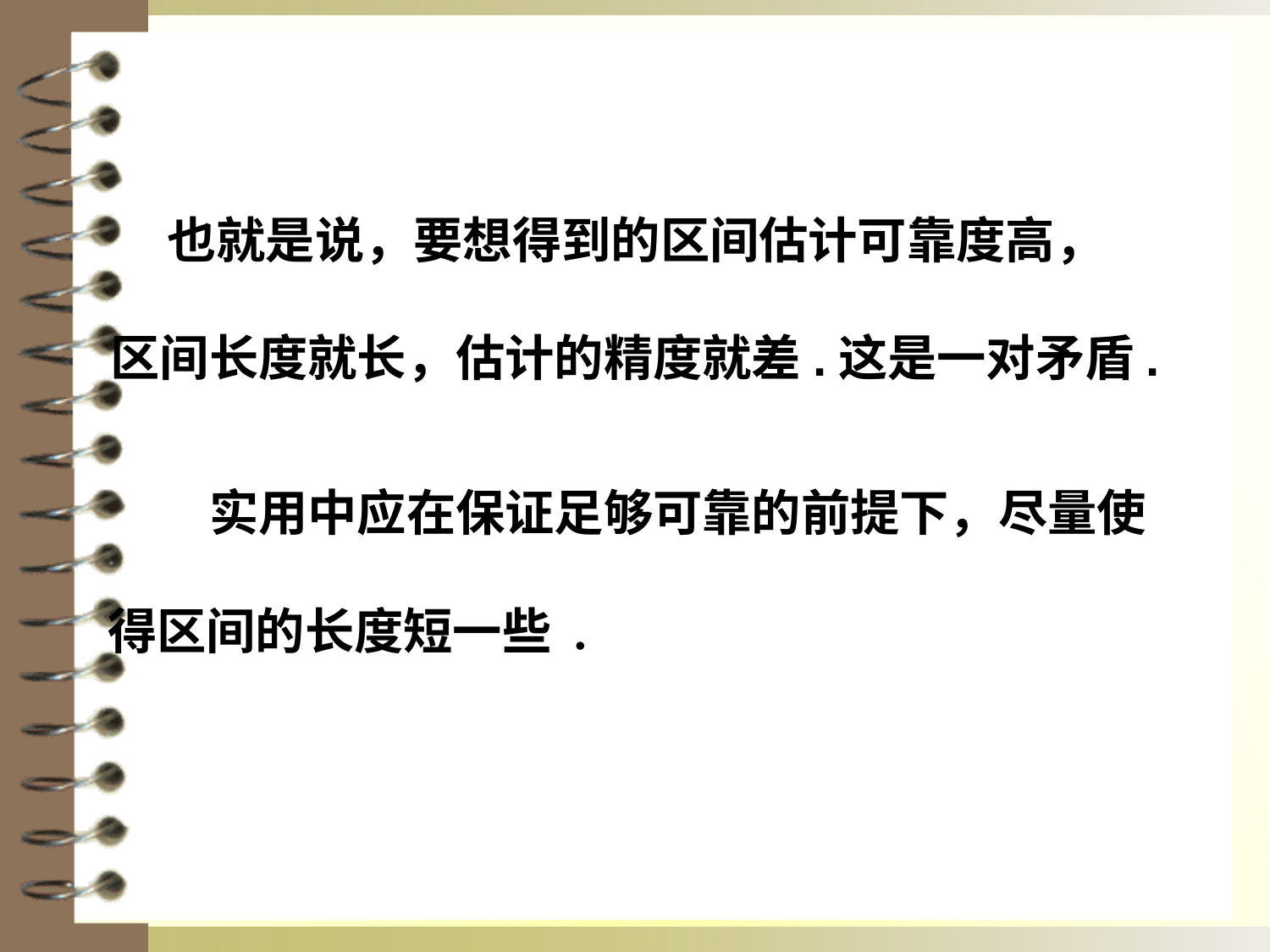

也就是说，要想得到的区间估计可靠度高，

区间长度就长，估计的精度就差.这是一对矛盾.
        实用中应在保证足够可靠的前提下，尽量使

得区间的长度短一些 .